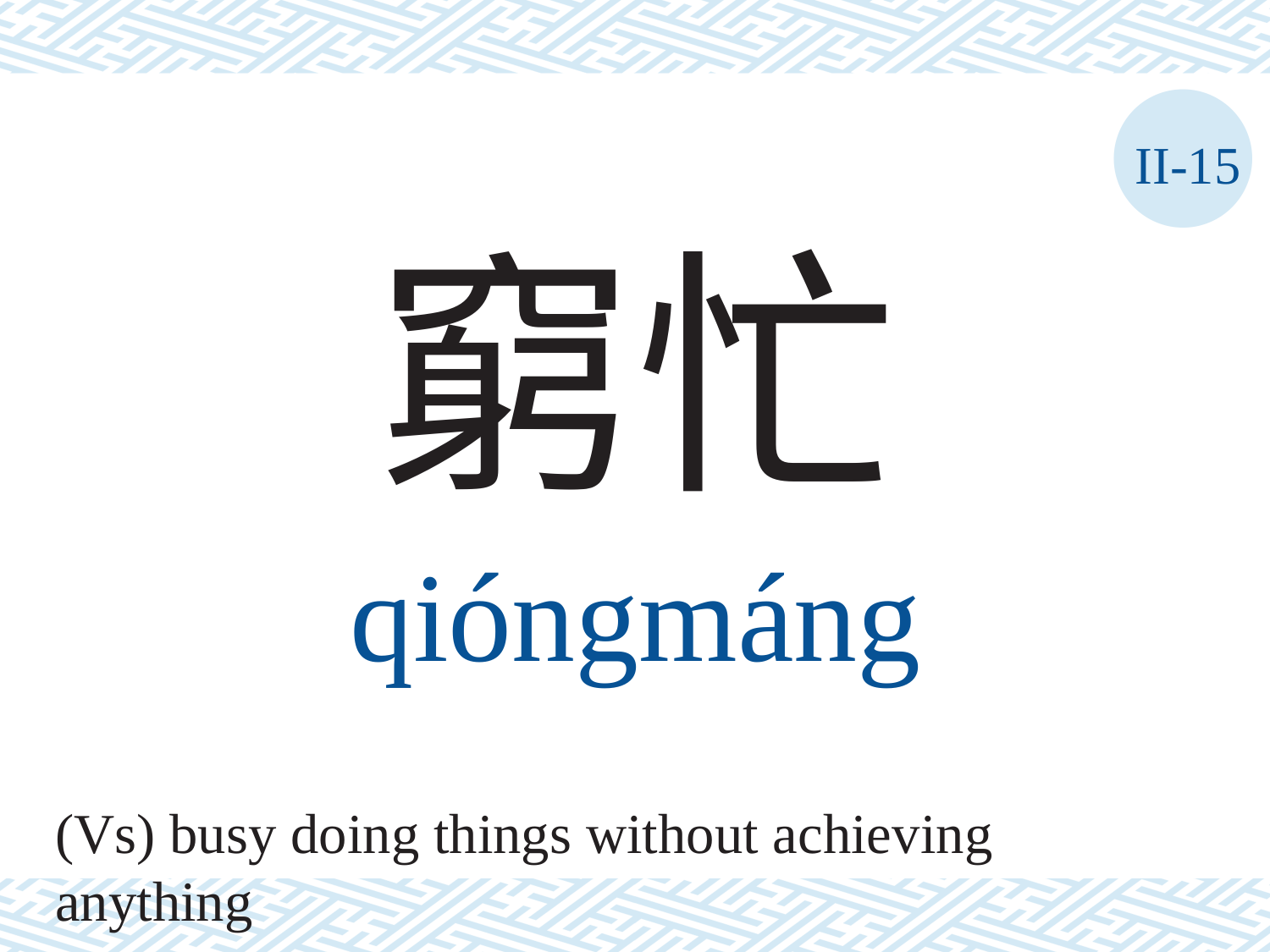

II-15
窮忙
qióngmáng
(Vs) busy doing things without achieving anything